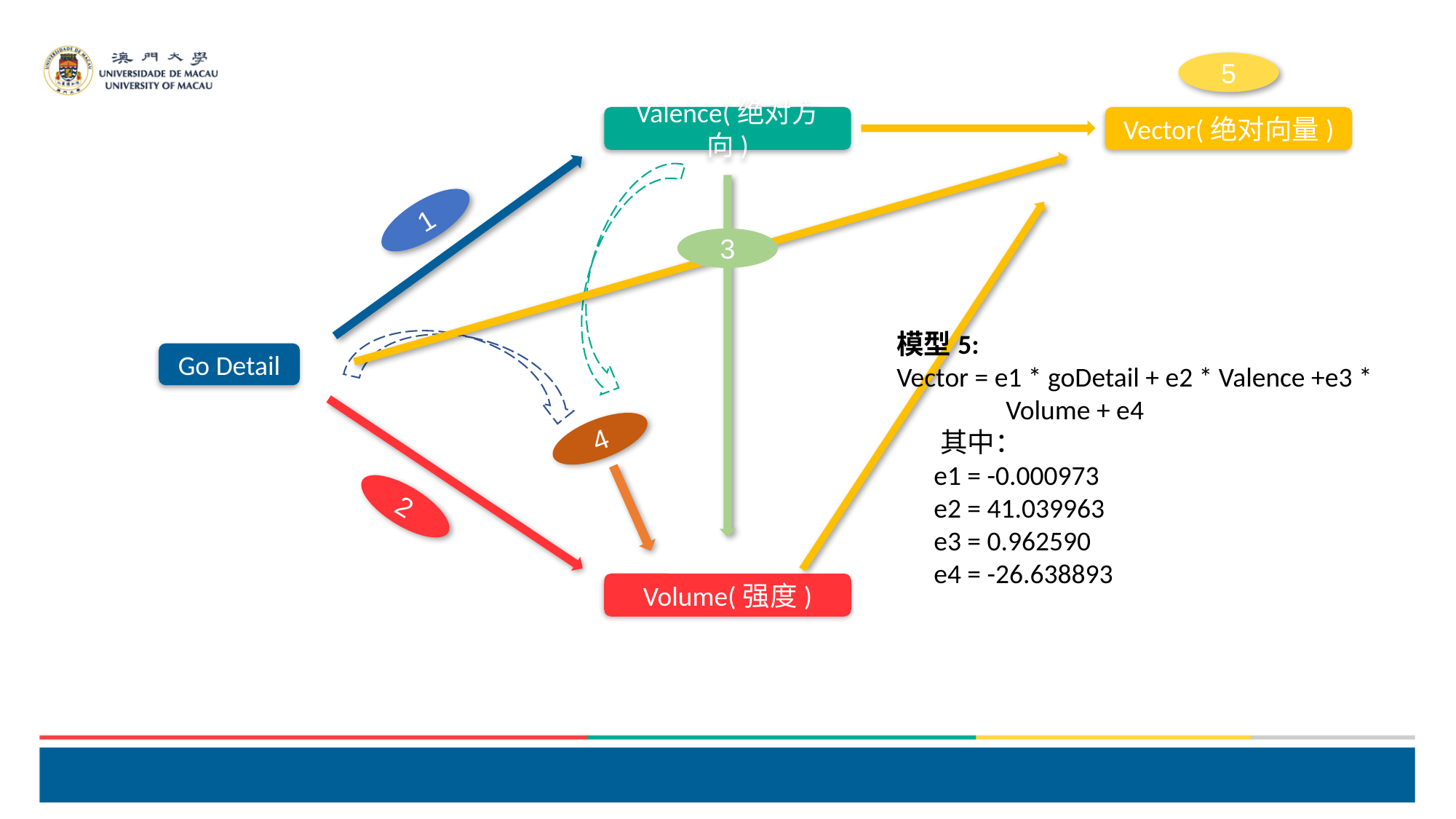

5
Valence(绝对方向)
Vector(绝对向量)

1
3

模型5:
Vector = e1 * goDetail + e2 * Valence +e3 *    	Volume + e4
      其中：
      e1 = -0.000973
      e2 = 41.039963
      e3 = 0.962590
      e4 = -26.638893
Go Detail

4

2
Volume(强度)